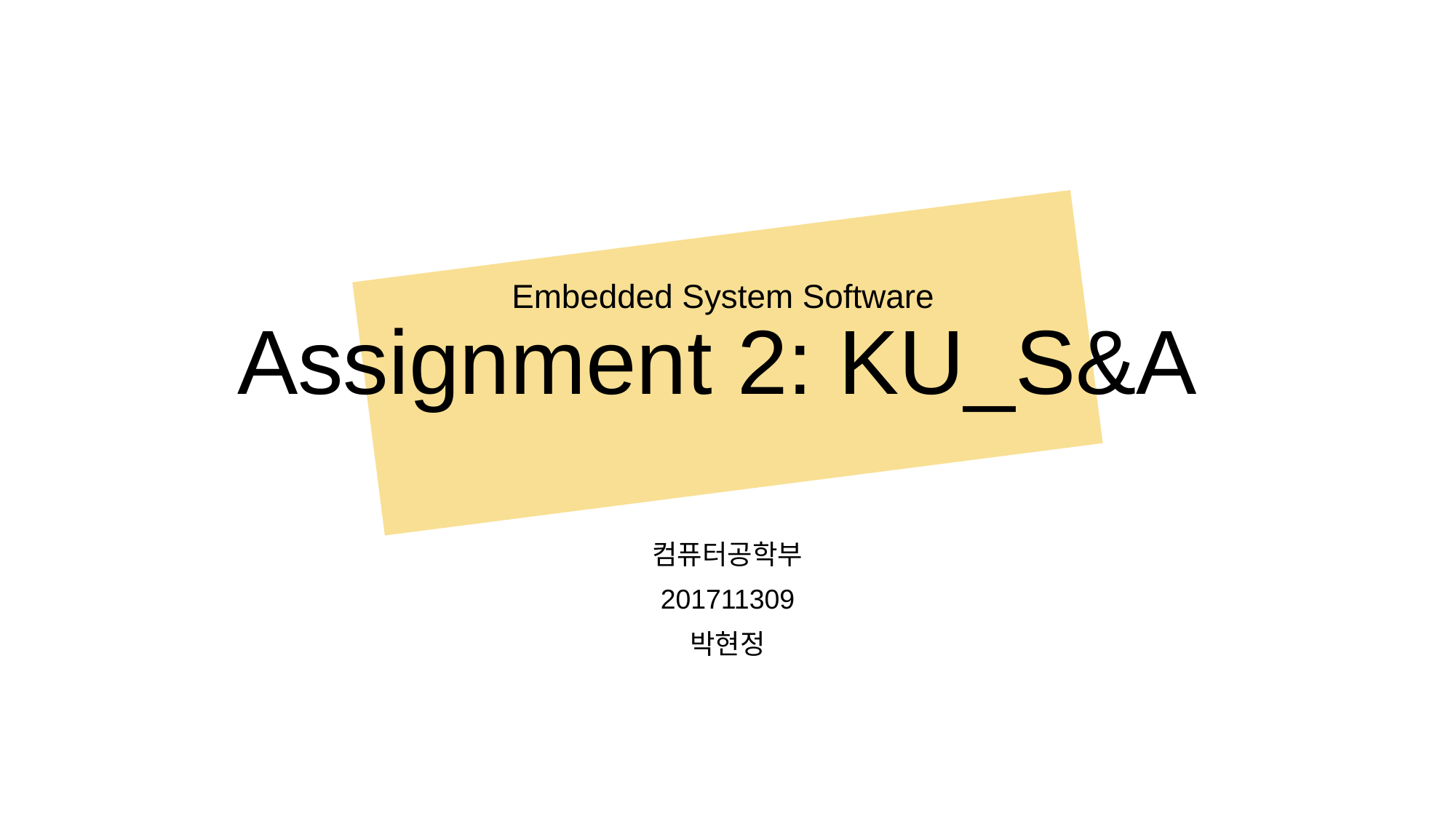

# Embedded System Software Assignment 2: KU_S&A

컴퓨터공학부
201711309
박현정